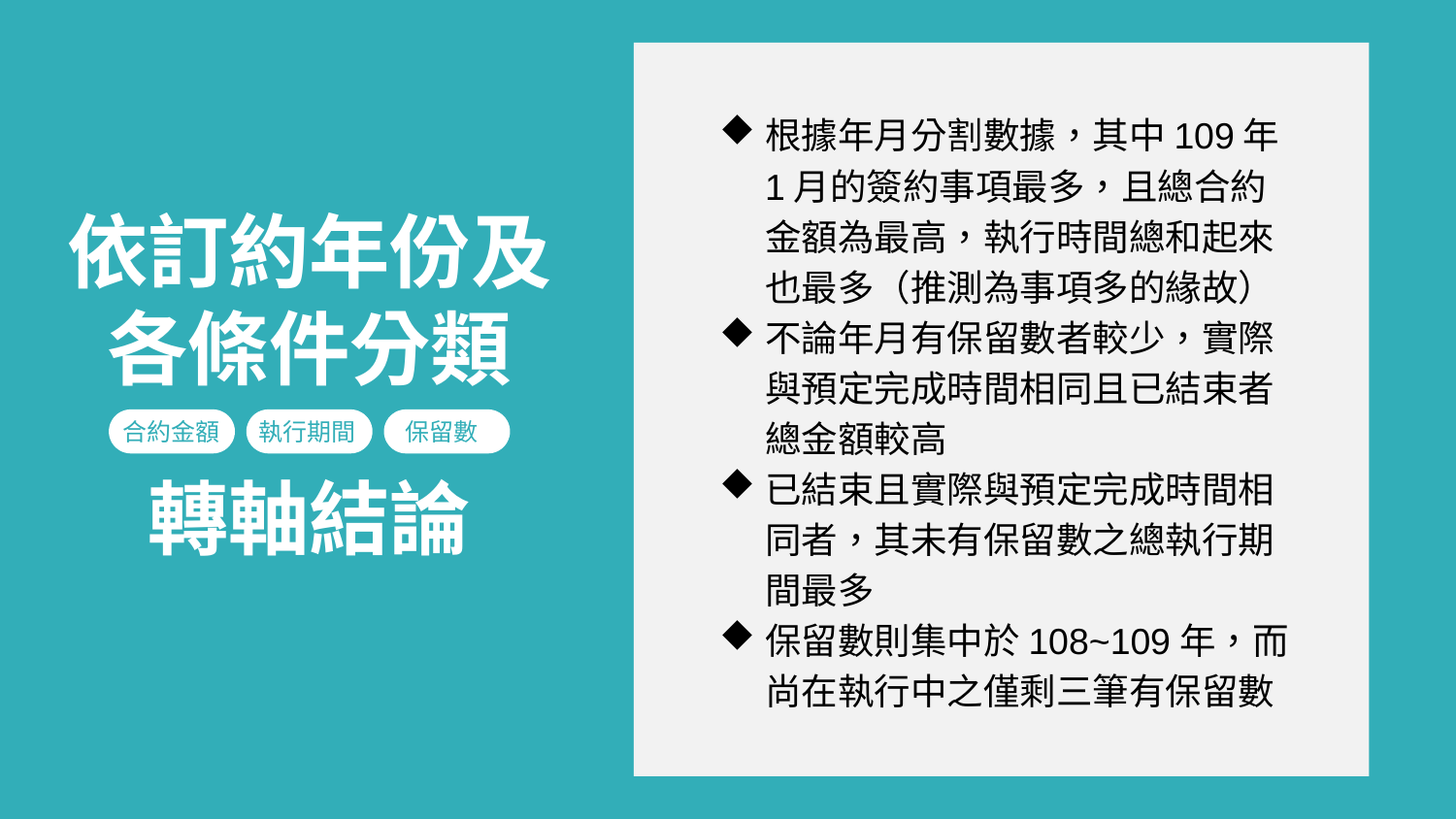

根據年月分割數據，其中109年1月的簽約事項最多，且總合約金額為最高，執行時間總和起來也最多（推測為事項多的緣故）
不論年月有保留數者較少，實際與預定完成時間相同且已結束者總金額較高
已結束且實際與預定完成時間相同者，其未有保留數之總執行期間最多
保留數則集中於108~109年，而尚在執行中之僅剩三筆有保留數
依訂約年份及各條件分類

轉軸結論
合約金額　   執行期間　　 保留數